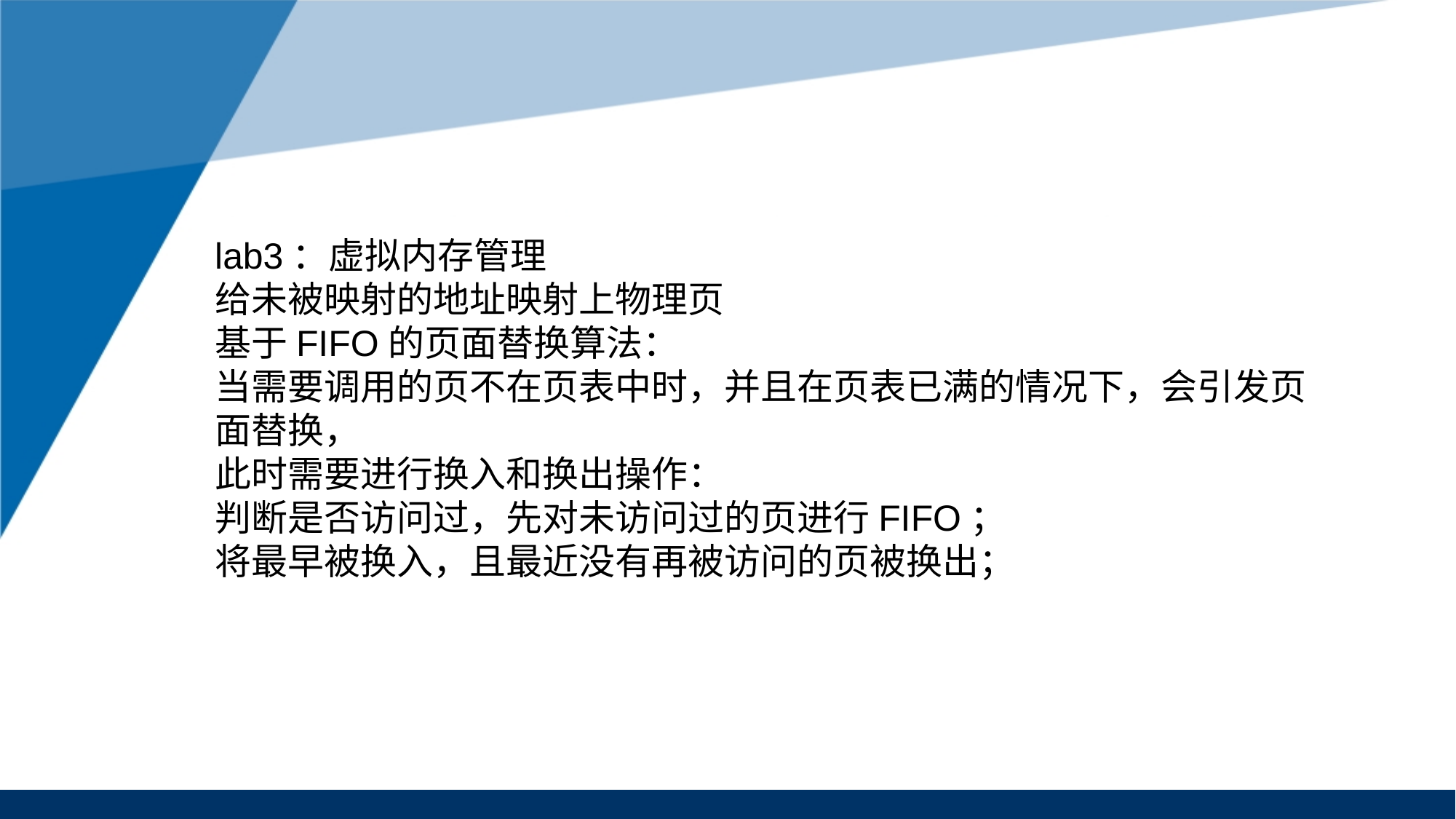

lab3：虚拟内存管理
给未被映射的地址映射上物理页
基于FIFO的页面替换算法：
当需要调用的页不在页表中时，并且在页表已满的情况下，会引发页面替换，
此时需要进行换入和换出操作：
判断是否访问过，先对未访问过的页进行FIFO；
将最早被换入，且最近没有再被访问的页被换出；